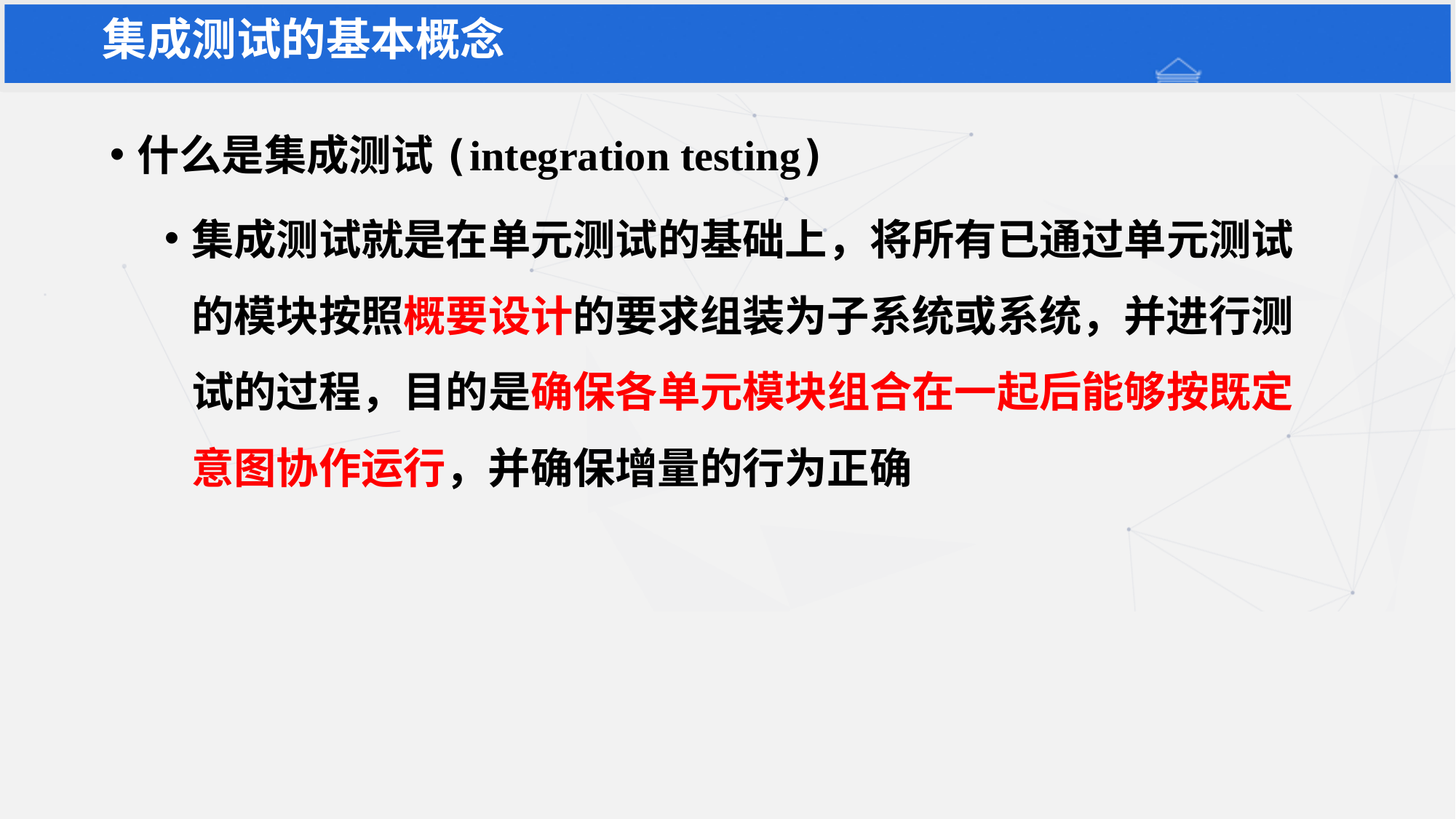

集成测试的基本概念
什么是集成测试(integration testing)
集成测试就是在单元测试的基础上，将所有已通过单元测试的模块按照概要设计的要求组装为子系统或系统，并进行测试的过程，目的是确保各单元模块组合在一起后能够按既定意图协作运行，并确保增量的行为正确